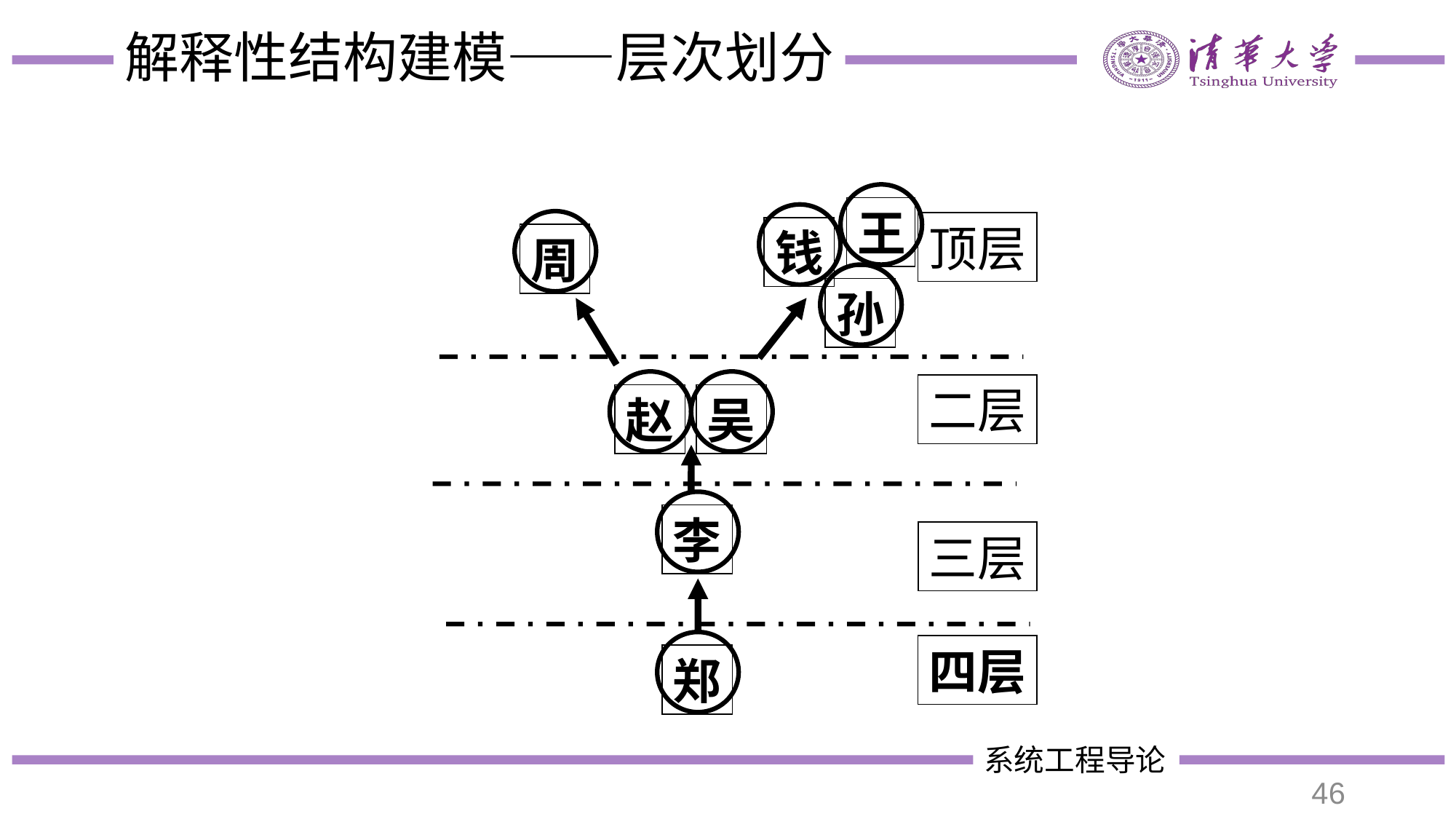

# 解释性结构建模——层次划分

王

钱

周

孙

赵

吴

李

郑
顶层
二层
三层
四层

46